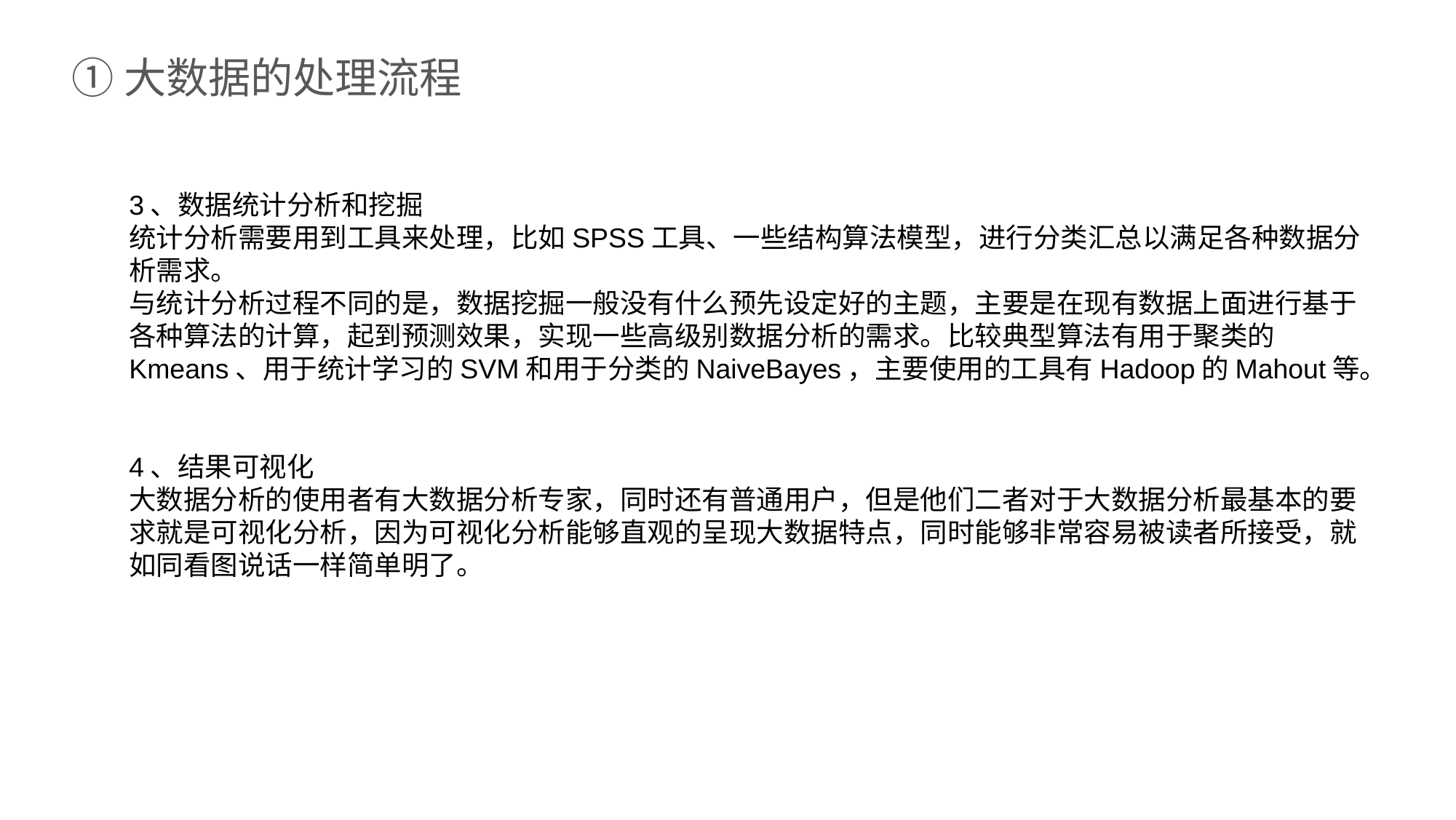

①大数据的处理流程
3、数据统计分析和挖掘
统计分析需要用到工具来处理，比如SPSS工具、一些结构算法模型，进行分类汇总以满足各种数据分析需求。
与统计分析过程不同的是，数据挖掘一般没有什么预先设定好的主题，主要是在现有数据上面进行基于各种算法的计算，起到预测效果，实现一些高级别数据分析的需求。比较典型算法有用于聚类的Kmeans、用于统计学习的SVM和用于分类的NaiveBayes，主要使用的工具有Hadoop的Mahout等。

4、结果可视化
大数据分析的使用者有大数据分析专家，同时还有普通用户，但是他们二者对于大数据分析最基本的要求就是可视化分析，因为可视化分析能够直观的呈现大数据特点，同时能够非常容易被读者所接受，就如同看图说话一样简单明了。